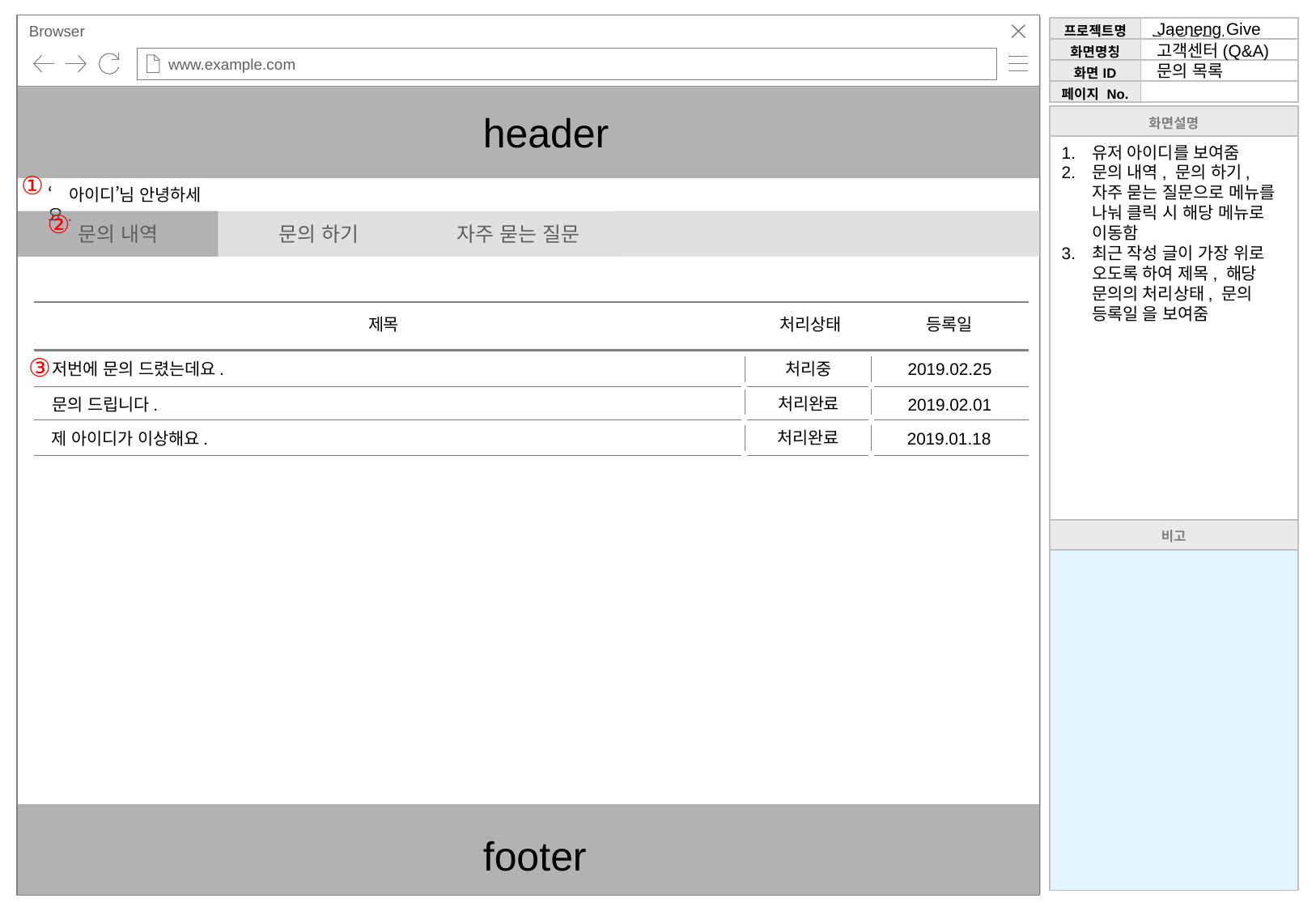

Browser

www.example.com

고객센터(Q&A)
문의 목록

header
유저 아이디를 보여줌
문의 내역, 문의 하기, 자주 묻는 질문으로 메뉴를 나눠 클릭 시 해당 메뉴로 이동함
최근 작성 글이 가장 위로 오도록 하여 제목, 해당 문의의 처리상태, 문의 등록일 을 보여줌
①
‘아이디’님 안녕하세요.
②

문의 내역
문의 하기
자주 묻는 질문
제목
처리상태
등록일
③
처리중
저번에 문의 드렸는데요.
2019.02.25
처리완료
문의 드립니다.
2019.02.01
처리완료
제 아이디가 이상해요.
2019.01.18

footer